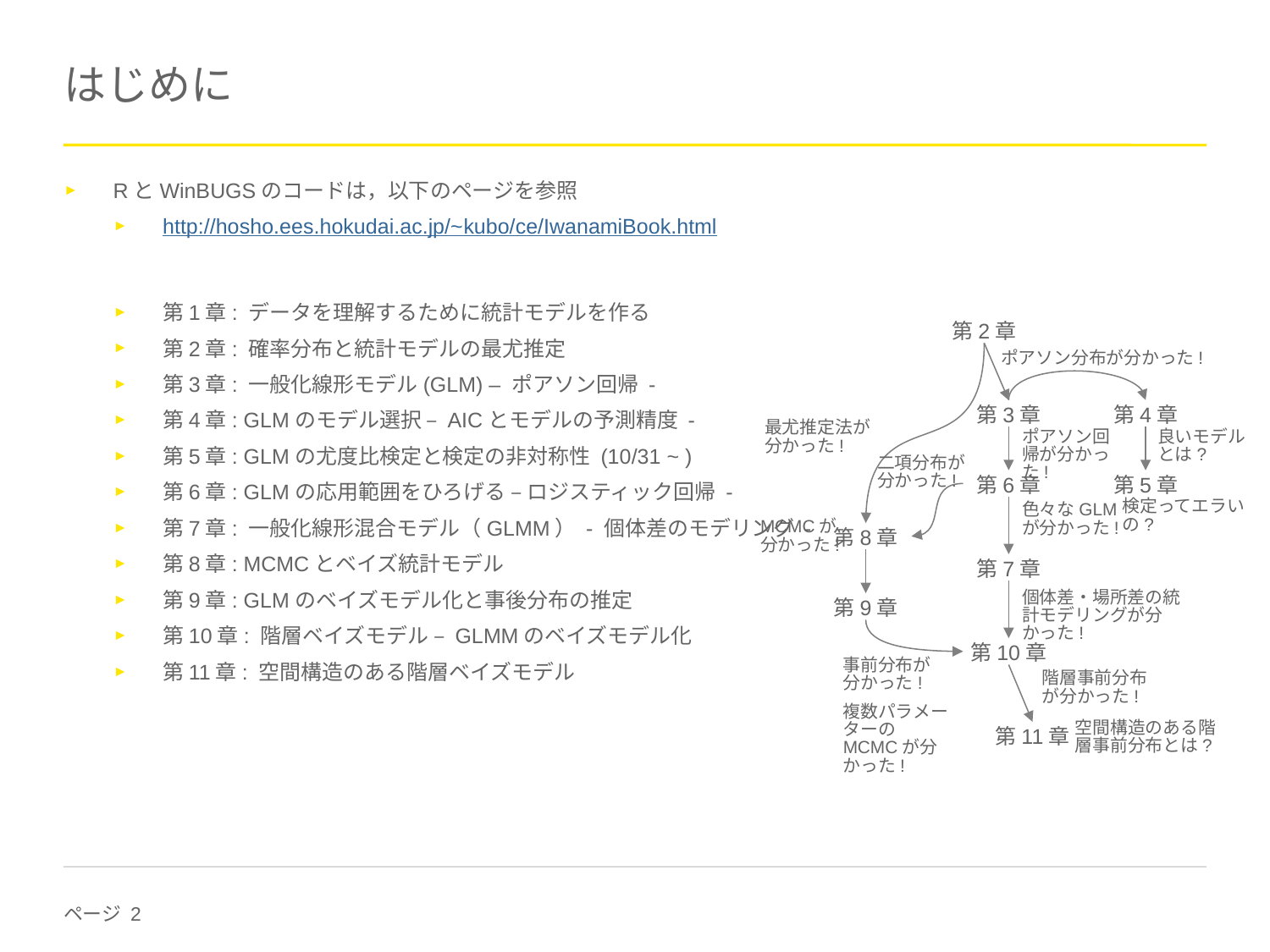

# はじめに
RとWinBUGSのコードは，以下のページを参照
http://hosho.ees.hokudai.ac.jp/~kubo/ce/IwanamiBook.html

第1章: データを理解するために統計モデルを作る
第2章: 確率分布と統計モデルの最尤推定
第3章: 一般化線形モデル(GLM) – ポアソン回帰 -
第4章: GLMのモデル選択 – AICとモデルの予測精度 -
第5章: GLMの尤度比検定と検定の非対称性 (10/31 ~ )
第6章: GLMの応用範囲をひろげる – ロジスティック回帰 -
第7章: 一般化線形混合モデル（GLMM） - 個体差のモデリング -
第8章: MCMCとベイズ統計モデル
第9章: GLMのベイズモデル化と事後分布の推定
第10章: 階層ベイズモデル – GLMMのベイズモデル化
第11章: 空間構造のある階層ベイズモデル

第2章
ポアソン分布が分かった!
第3章
第4章
第5章
最尤推定法が分かった!
良いモデルとは?
ポアソン回帰が分かった!
二項分布が分かった!
第6章
検定ってエラいの?
色々なGLMが分かった!
MCMCが
分かった!
第8章
第9章
第7章
個体差・場所差の統計モデリングが分かった!
第10章
事前分布が
分かった!
階層事前分布が分かった!
複数パラメーターのMCMCが分かった!
空間構造のある階層事前分布とは?
第11章